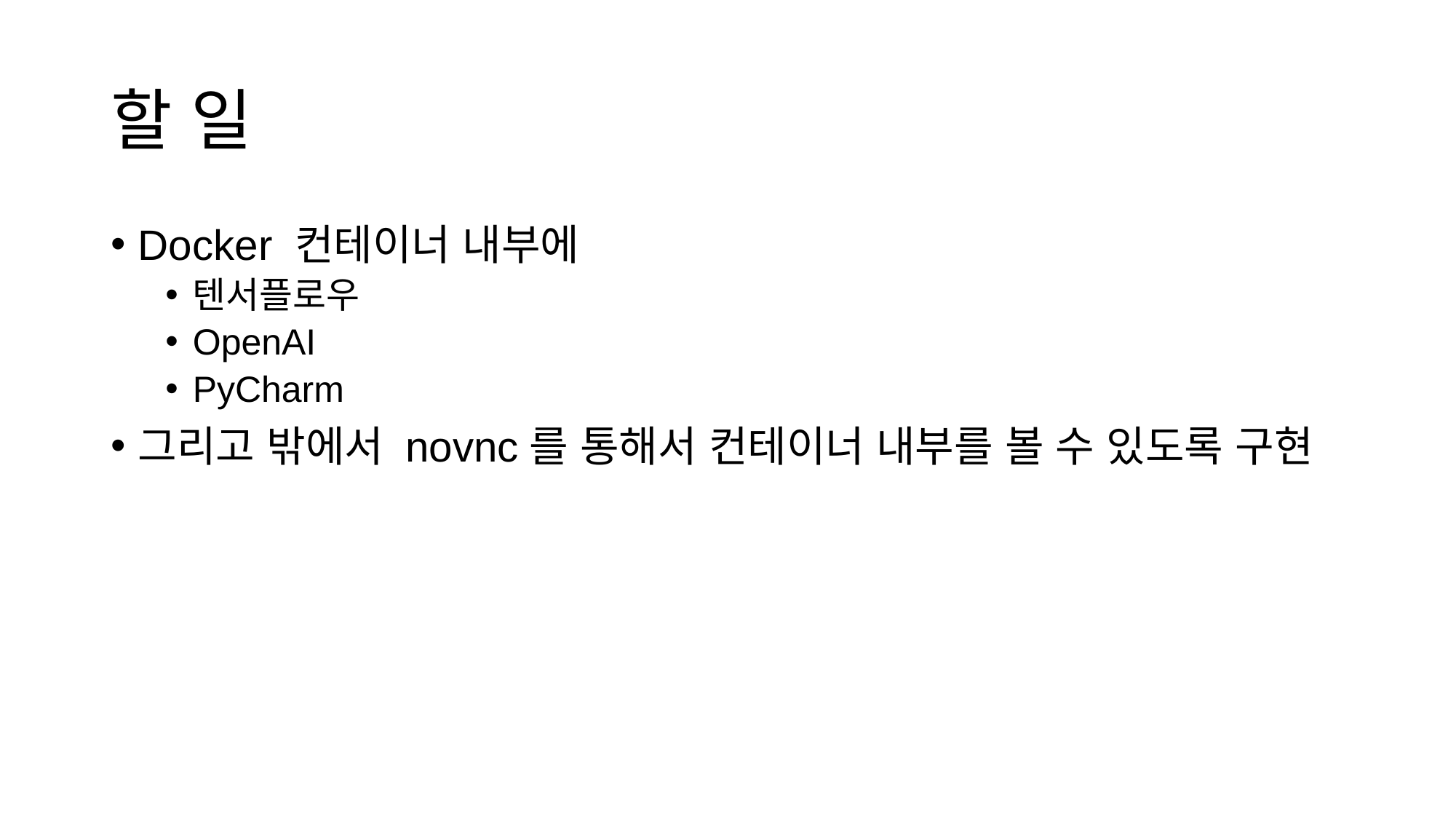

# 할 일
Docker 컨테이너 내부에
텐서플로우
OpenAI
PyCharm
그리고 밖에서 novnc를 통해서 컨테이너 내부를 볼 수 있도록 구현